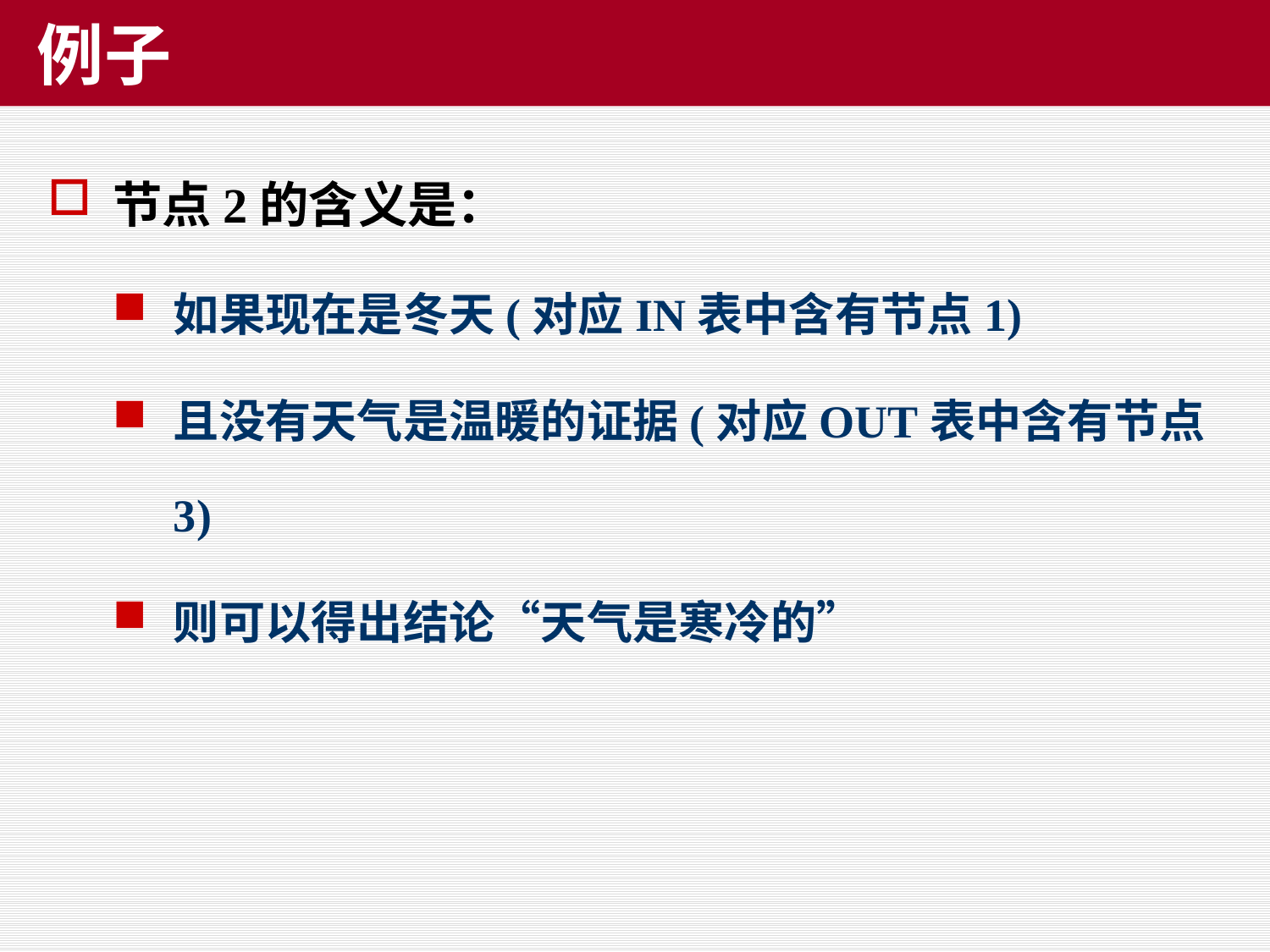

# 例子
节点2的含义是：
如果现在是冬天(对应IN表中含有节点1)
且没有天气是温暖的证据(对应OUT表中含有节点3)
则可以得出结论“天气是寒冷的”